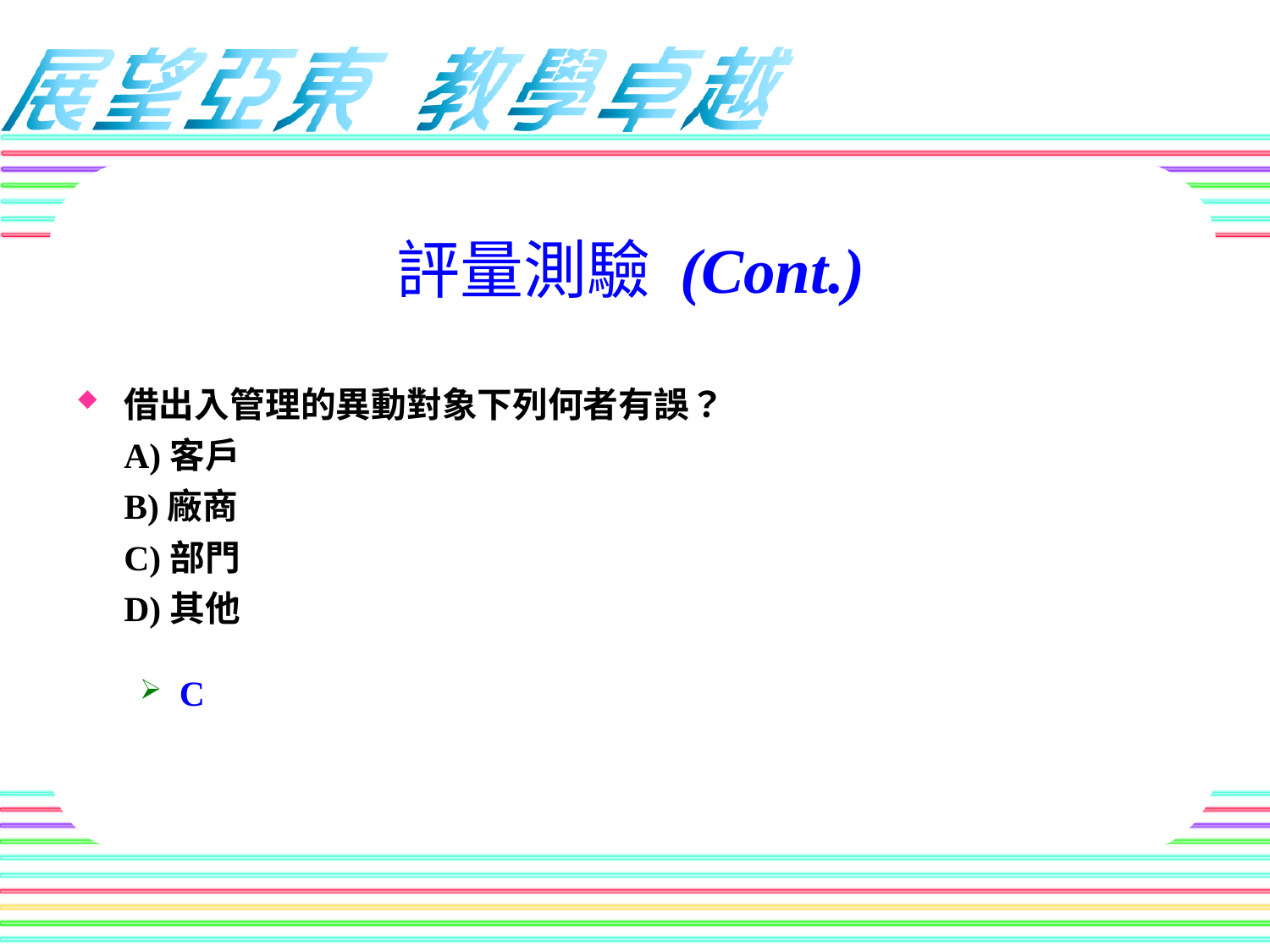

評量測驗 (Cont.)
借出入管理的異動對象下列何者有誤？
A)客戶
B)廠商
C)部門
D)其他
C